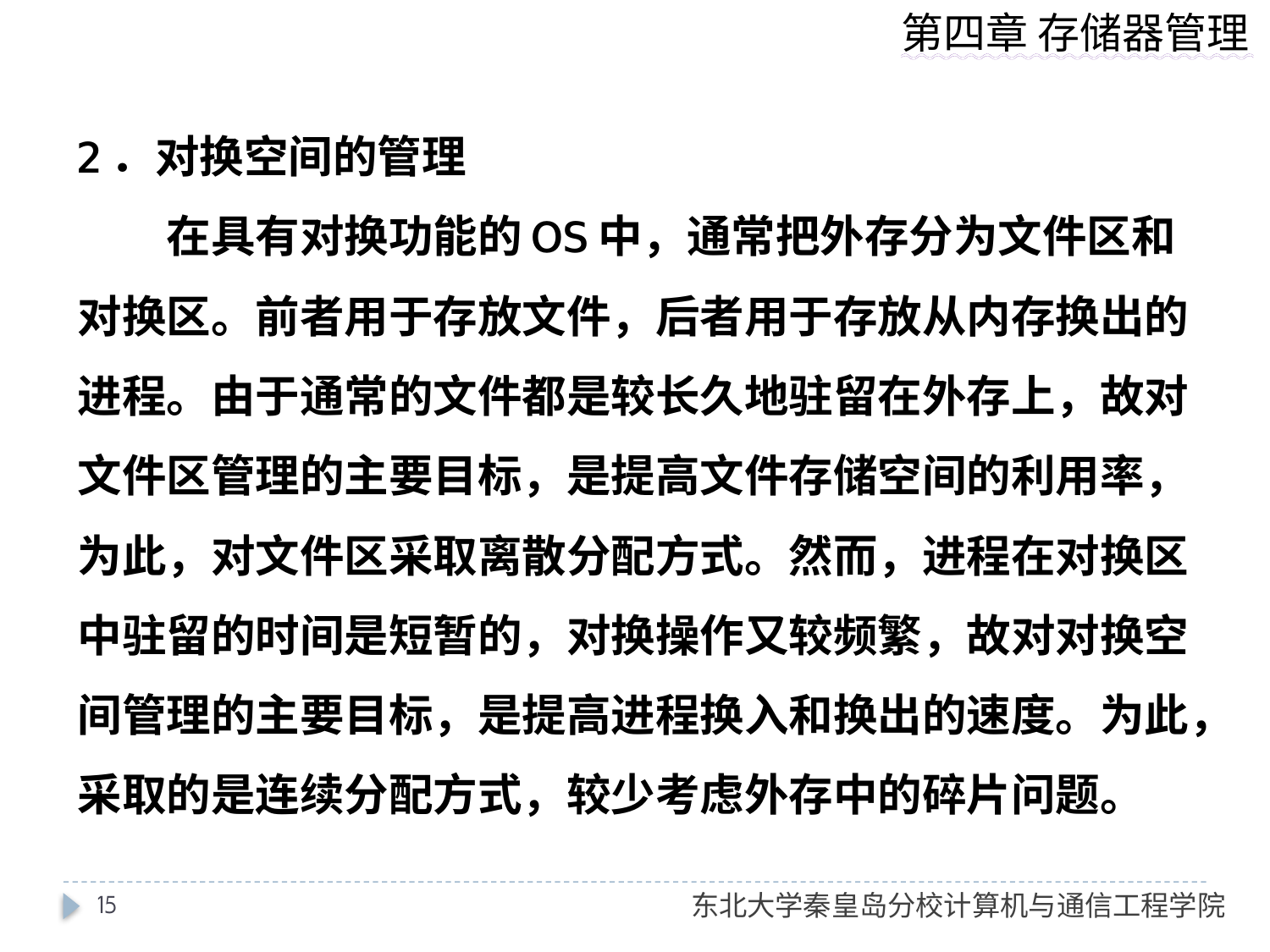

2．对换空间的管理
　　在具有对换功能的OS中，通常把外存分为文件区和对换区。前者用于存放文件，后者用于存放从内存换出的进程。由于通常的文件都是较长久地驻留在外存上，故对文件区管理的主要目标，是提高文件存储空间的利用率，为此，对文件区采取离散分配方式。然而，进程在对换区中驻留的时间是短暂的，对换操作又较频繁，故对对换空间管理的主要目标，是提高进程换入和换出的速度。为此，采取的是连续分配方式，较少考虑外存中的碎片问题。

15